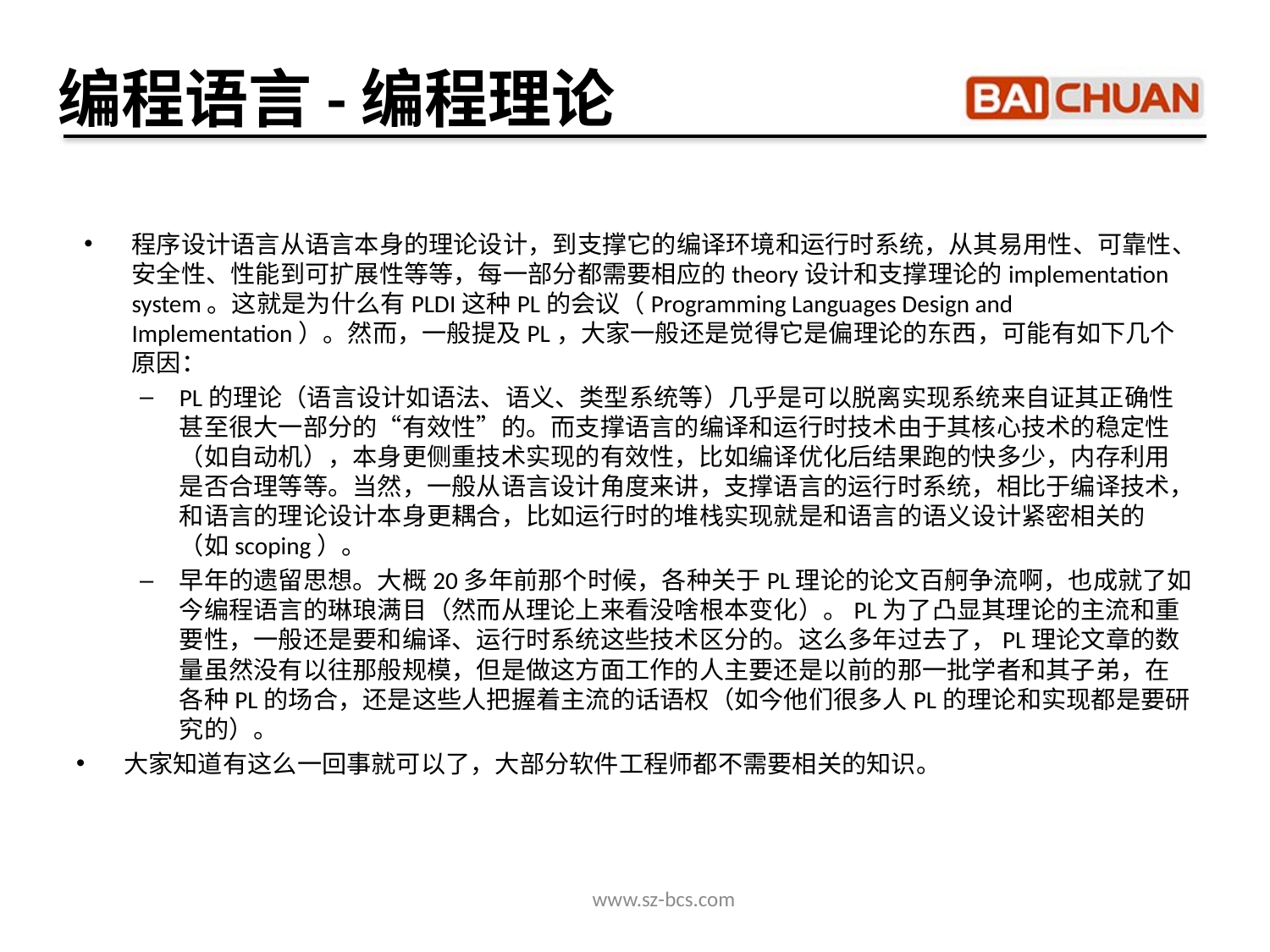

编程语言-编程理论
程序设计语言从语言本身的理论设计，到支撑它的编译环境和运行时系统，从其易用性、可靠性、安全性、性能到可扩展性等等，每一部分都需要相应的theory设计和支撑理论的implementation system。这就是为什么有PLDI这种PL的会议（Programming Languages Design and Implementation）。然而，一般提及PL，大家一般还是觉得它是偏理论的东西，可能有如下几个原因：
PL的理论（语言设计如语法、语义、类型系统等）几乎是可以脱离实现系统来自证其正确性甚至很大一部分的“有效性”的。而支撑语言的编译和运行时技术由于其核心技术的稳定性（如自动机），本身更侧重技术实现的有效性，比如编译优化后结果跑的快多少，内存利用是否合理等等。当然，一般从语言设计角度来讲，支撑语言的运行时系统，相比于编译技术，和语言的理论设计本身更耦合，比如运行时的堆栈实现就是和语言的语义设计紧密相关的（如scoping）。
早年的遗留思想。大概20多年前那个时候，各种关于PL理论的论文百舸争流啊，也成就了如今编程语言的琳琅满目（然而从理论上来看没啥根本变化）。PL为了凸显其理论的主流和重要性，一般还是要和编译、运行时系统这些技术区分的。这么多年过去了，PL理论文章的数量虽然没有以往那般规模，但是做这方面工作的人主要还是以前的那一批学者和其子弟，在各种PL的场合，还是这些人把握着主流的话语权（如今他们很多人PL的理论和实现都是要研究的）。
大家知道有这么一回事就可以了，大部分软件工程师都不需要相关的知识。
www.sz-bcs.com